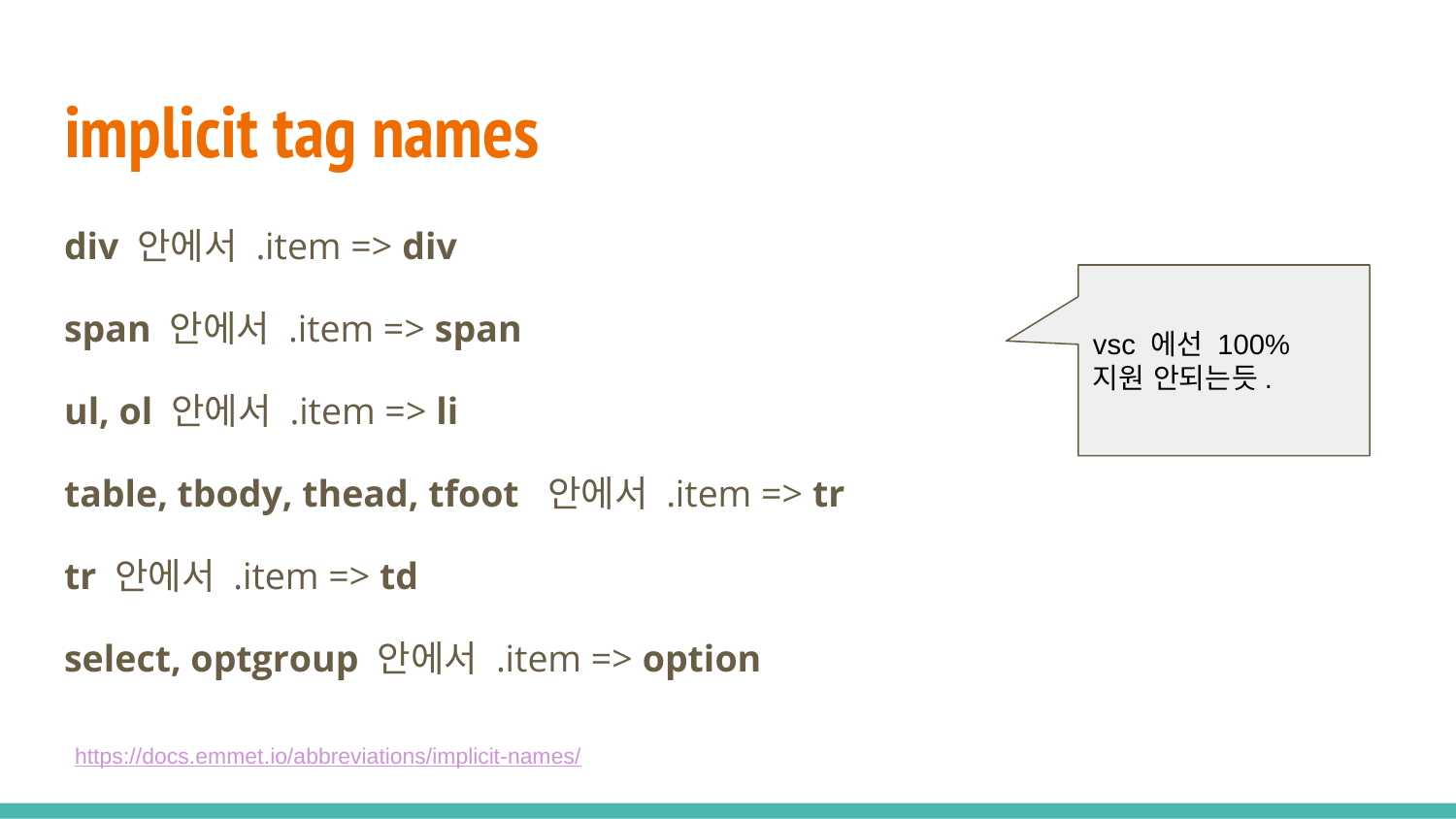

# implicit tag names
div 안에서 .item => div
span 안에서 .item => span
ul, ol 안에서 .item => li
table, tbody, thead, tfoot  안에서 .item => tr
tr 안에서 .item => td
select, optgroup 안에서 .item => option
vsc 에선 100% 지원 안되는듯.
https://docs.emmet.io/abbreviations/implicit-names/